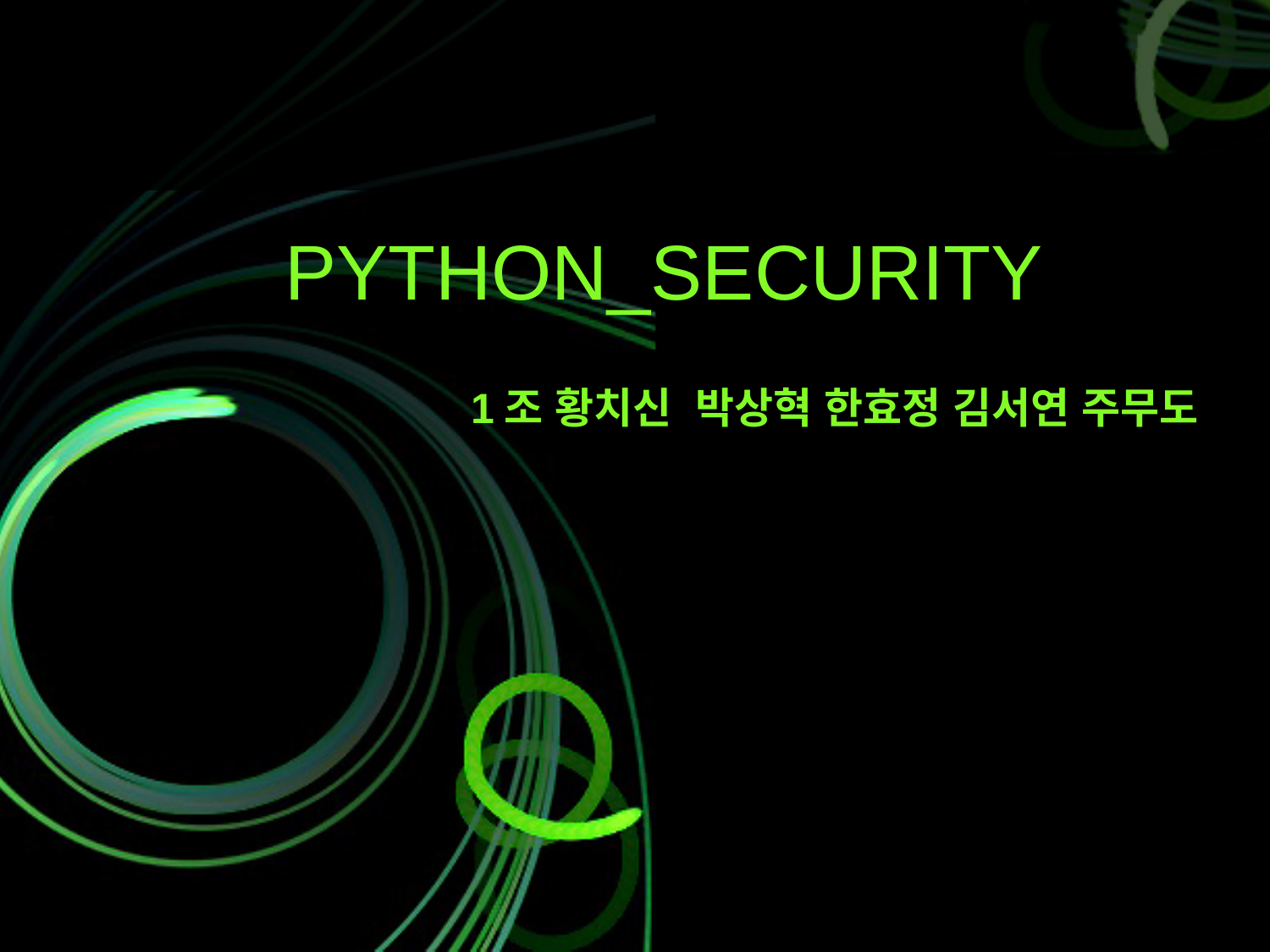

PYTHON_SECURITY
# 1조 황치신  박상혁 한효정 김서연 주무도